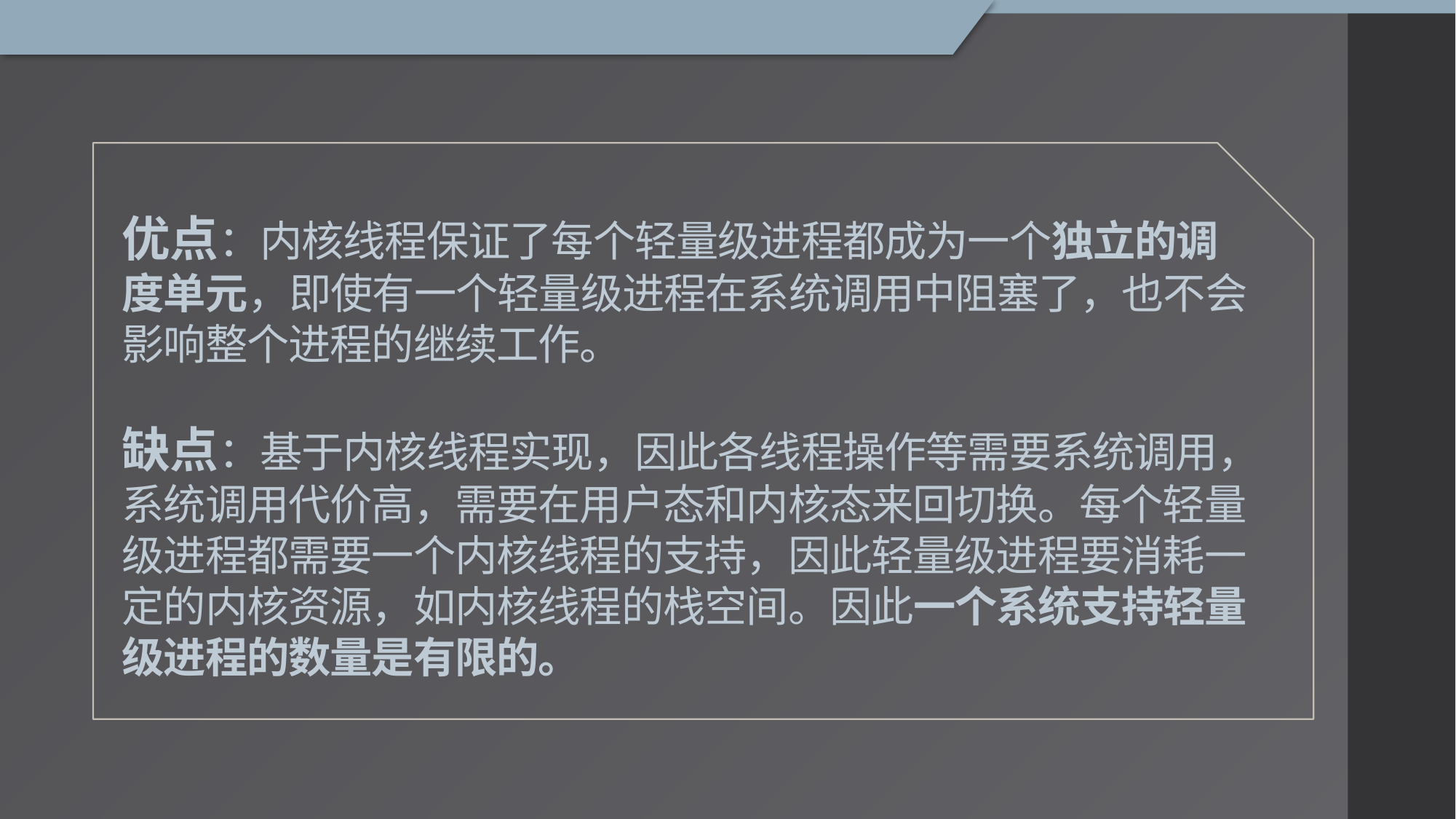

# 优点：内核线程保证了每个轻量级进程都成为一个独立的调度单元，即使有一个轻量级进程在系统调用中阻塞了，也不会影响整个进程的继续工作。 缺点：基于内核线程实现，因此各线程操作等需要系统调用，系统调用代价高，需要在用户态和内核态来回切换。每个轻量级进程都需要一个内核线程的支持，因此轻量级进程要消耗一定的内核资源，如内核线程的栈空间。因此一个系统支持轻量级进程的数量是有限的。